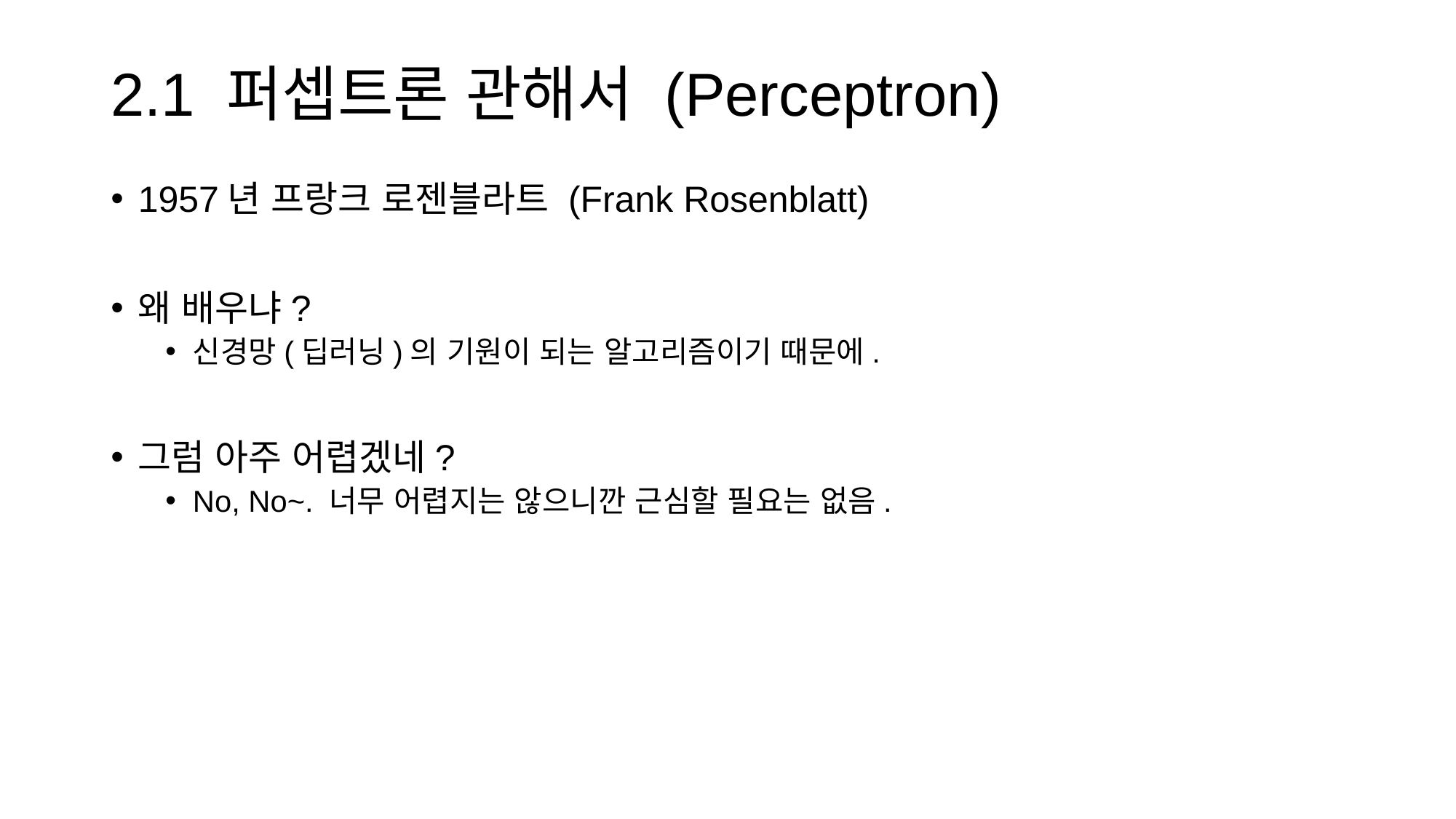

# 2.1 퍼셉트론 관해서 (Perceptron)
1957년 프랑크 로젠블라트 (Frank Rosenblatt)

왜 배우냐?
신경망(딥러닝)의 기원이 되는 알고리즘이기 때문에.

그럼 아주 어렵겠네?
No, No~. 너무 어렵지는 않으니깐 근심할 필요는 없음.